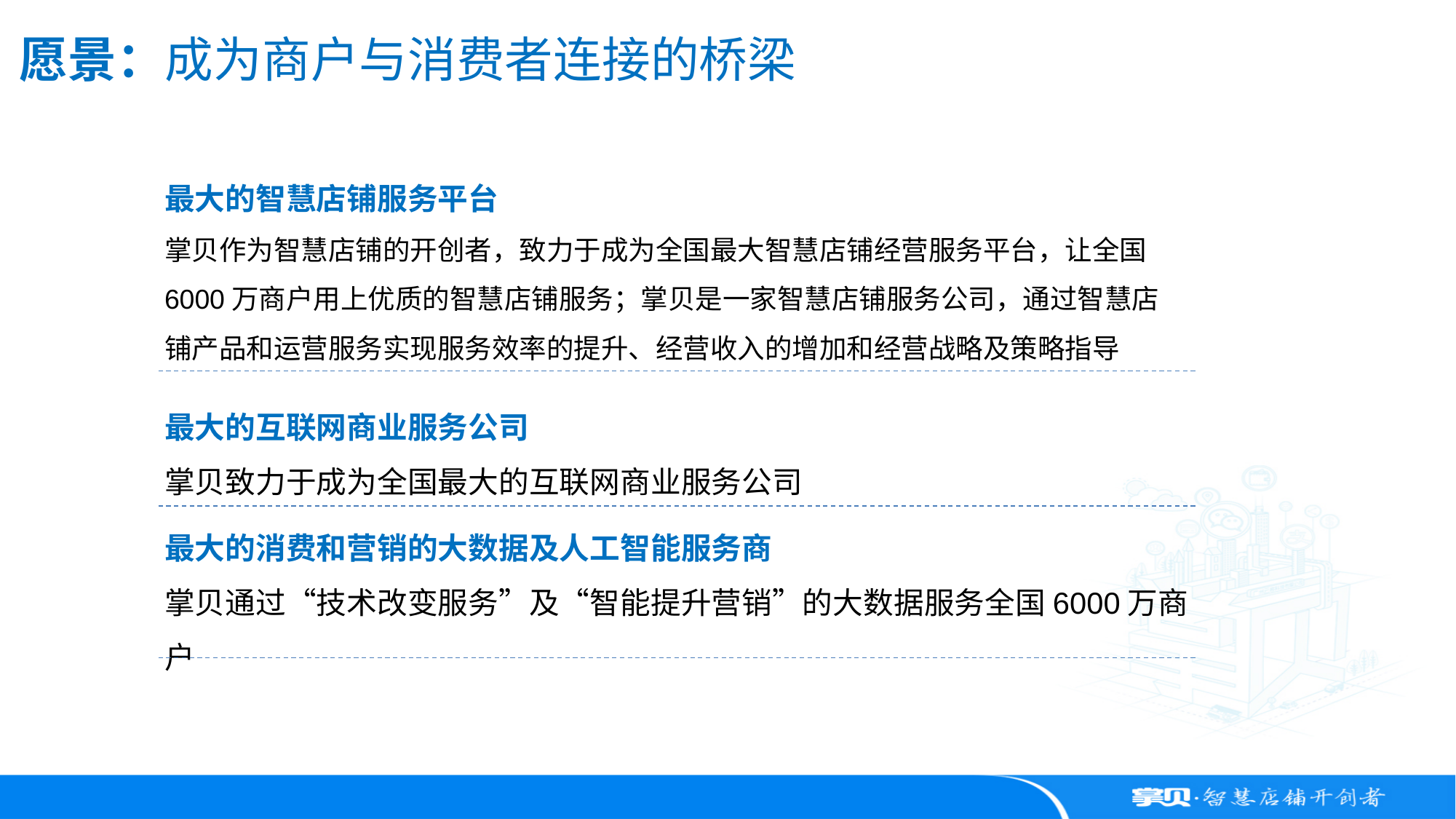

愿景：成为商户与消费者连接的桥梁
最大的智慧店铺服务平台
掌贝作为智慧店铺的开创者，致力于成为全国最大智慧店铺经营服务平台，让全国6000万商户用上优质的智慧店铺服务；掌贝是一家智慧店铺服务公司，通过智慧店铺产品和运营服务实现服务效率的提升、经营收入的增加和经营战略及策略指导
最大的互联网商业服务公司
掌贝致力于成为全国最大的互联网商业服务公司
最大的消费和营销的大数据及人工智能服务商
掌贝通过“技术改变服务”及“智能提升营销”的大数据服务全国6000万商户